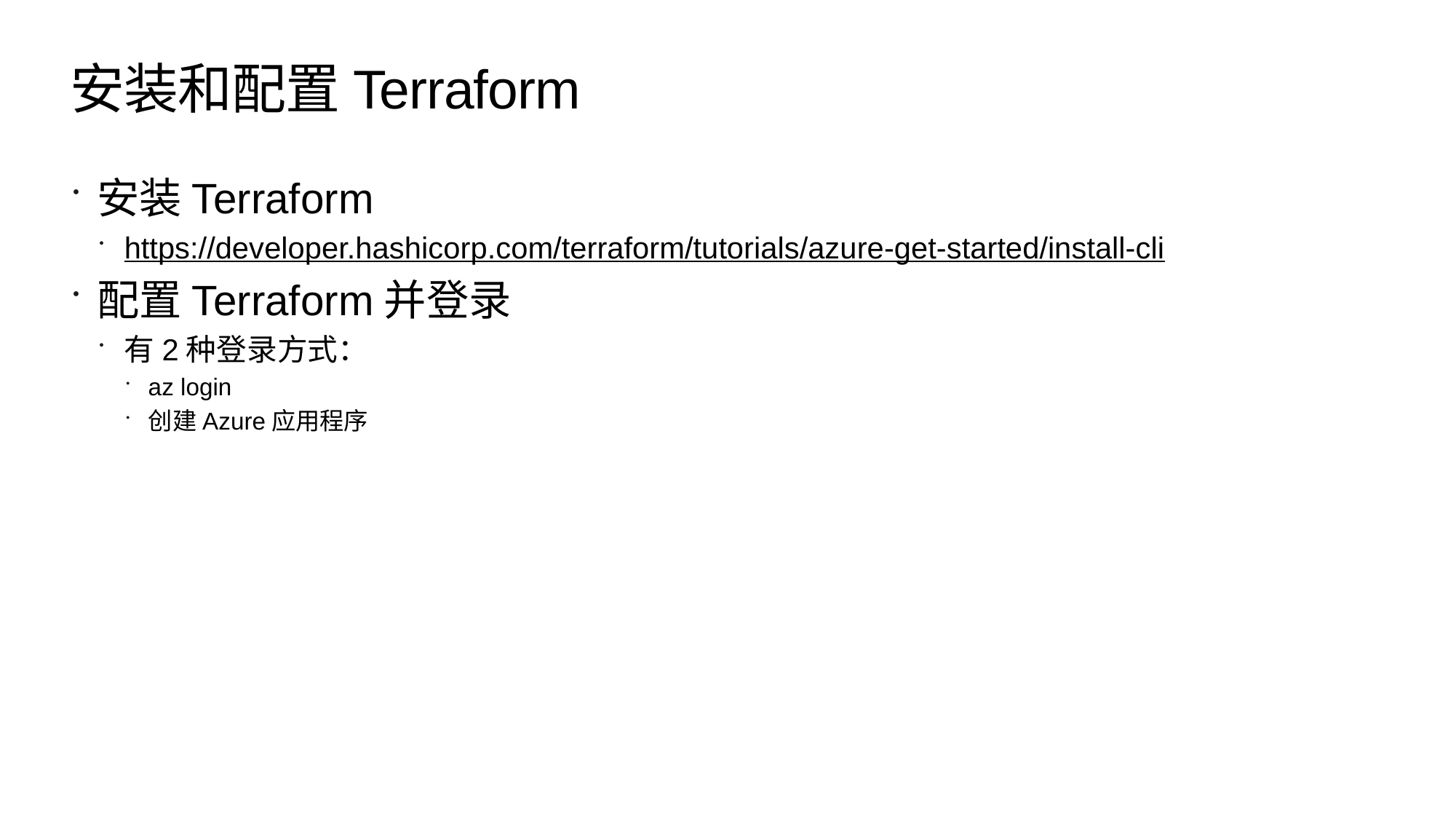

# 安装和配置Terraform
安装Terraform
https://developer.hashicorp.com/terraform/tutorials/azure-get-started/install-cli
配置Terraform并登录
有2种登录方式：
az login
创建Azure应用程序